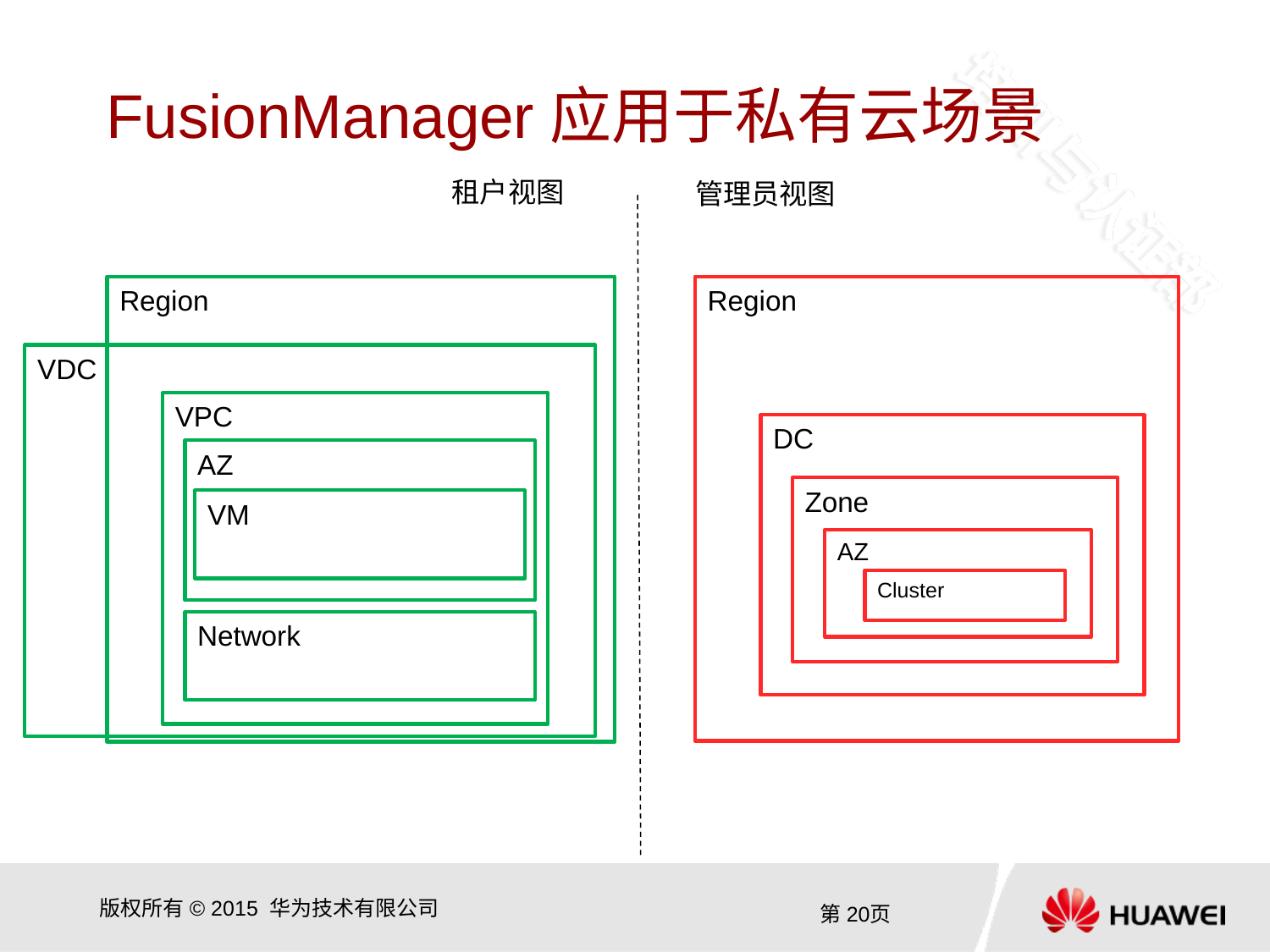

# FusionManager应用于私有云场景
租户视图
管理员视图
Region
Region
VDC
VPC
DC
AZ
Zone
VM
AZ
Cluster
Network